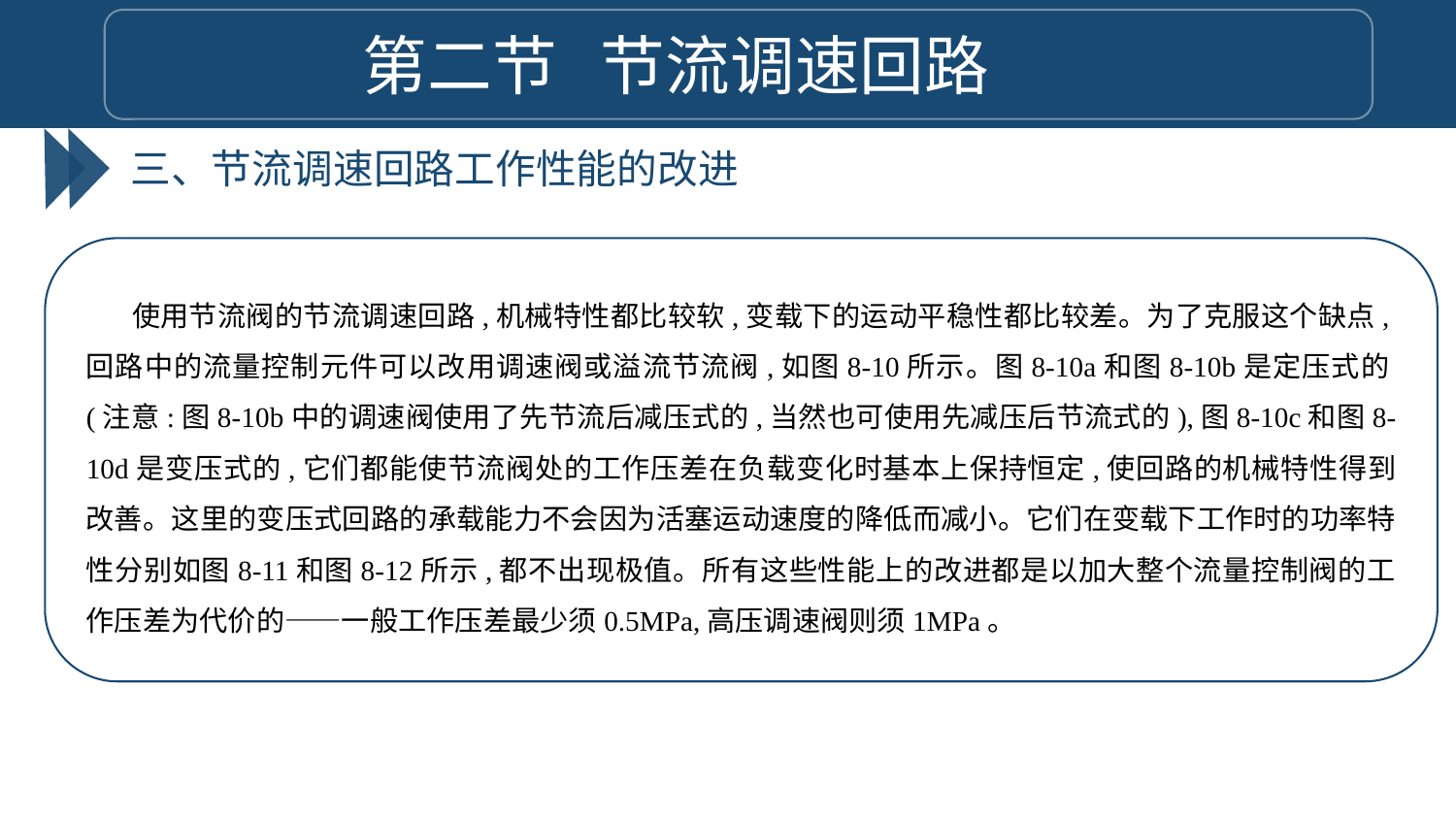

第二节   节流调速回路
三、节流调速回路工作性能的改进

使用节流阀的节流调速回路,机械特性都比较软,变载下的运动平稳性都比较差。为了克服这个缺点,回路中的流量控制元件可以改用调速阀或溢流节流阀,如图8-10所示。图8-10a和图8-10b是定压式的(注意:图8-10b中的调速阀使用了先节流后减压式的,当然也可使用先减压后节流式的),图8-10c和图8-10d是变压式的,它们都能使节流阀处的工作压差在负载变化时基本上保持恒定,使回路的机械特性得到改善。这里的变压式回路的承载能力不会因为活塞运动速度的降低而减小。它们在变载下工作时的功率特性分别如图8-11和图8-12所示,都不出现极值。所有这些性能上的改进都是以加大整个流量控制阀的工作压差为代价的——一般工作压差最少须0.5MPa,高压调速阀则须1MPa。